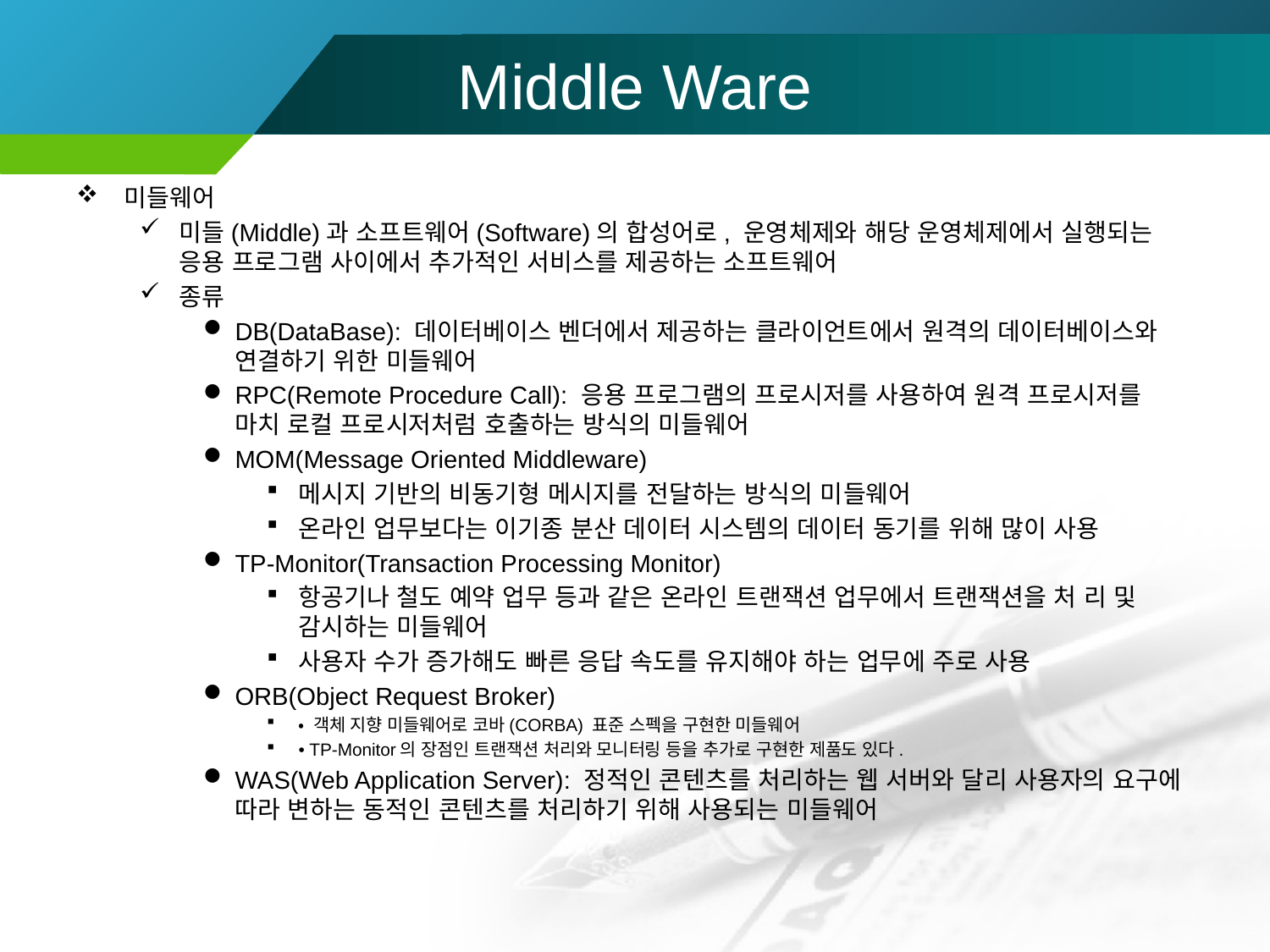

# Middle Ware
미들웨어
미들(Middle)과 소프트웨어(Software)의 합성어로, 운영체제와 해당 운영체제에서 실행되는 응용 프로그램 사이에서 추가적인 서비스를 제공하는 소프트웨어
종류
DB(DataBase): 데이터베이스 벤더에서 제공하는 클라이언트에서 원격의 데이터베이스와 연결하기 위한 미들웨어
RPC(Remote Procedure Call): 응용 프로그램의 프로시저를 사용하여 원격 프로시저를 마치 로컬 프로시저처럼 호출하는 방식의 미들웨어
MOM(Message Oriented Middleware)
메시지 기반의 비동기형 메시지를 전달하는 방식의 미들웨어
온라인 업무보다는 이기종 분산 데이터 시스템의 데이터 동기를 위해 많이 사용
TP-Monitor(Transaction Processing Monitor)
항공기나 철도 예약 업무 등과 같은 온라인 트랜잭션 업무에서 트랜잭션을 처 리 및 감시하는 미들웨어
사용자 수가 증가해도 빠른 응답 속도를 유지해야 하는 업무에 주로 사용
ORB(Object Request Broker)
• 객체 지향 미들웨어로 코바(CORBA) 표준 스펙을 구현한 미들웨어
• TP-Monitor의 장점인 트랜잭션 처리와 모니터링 등을 추가로 구현한 제품도 있다.
WAS(Web Application Server): 정적인 콘텐츠를 처리하는 웹 서버와 달리 사용자의 요구에 따라 변하는 동적인 콘텐츠를 처리하기 위해 사용되는 미들웨어